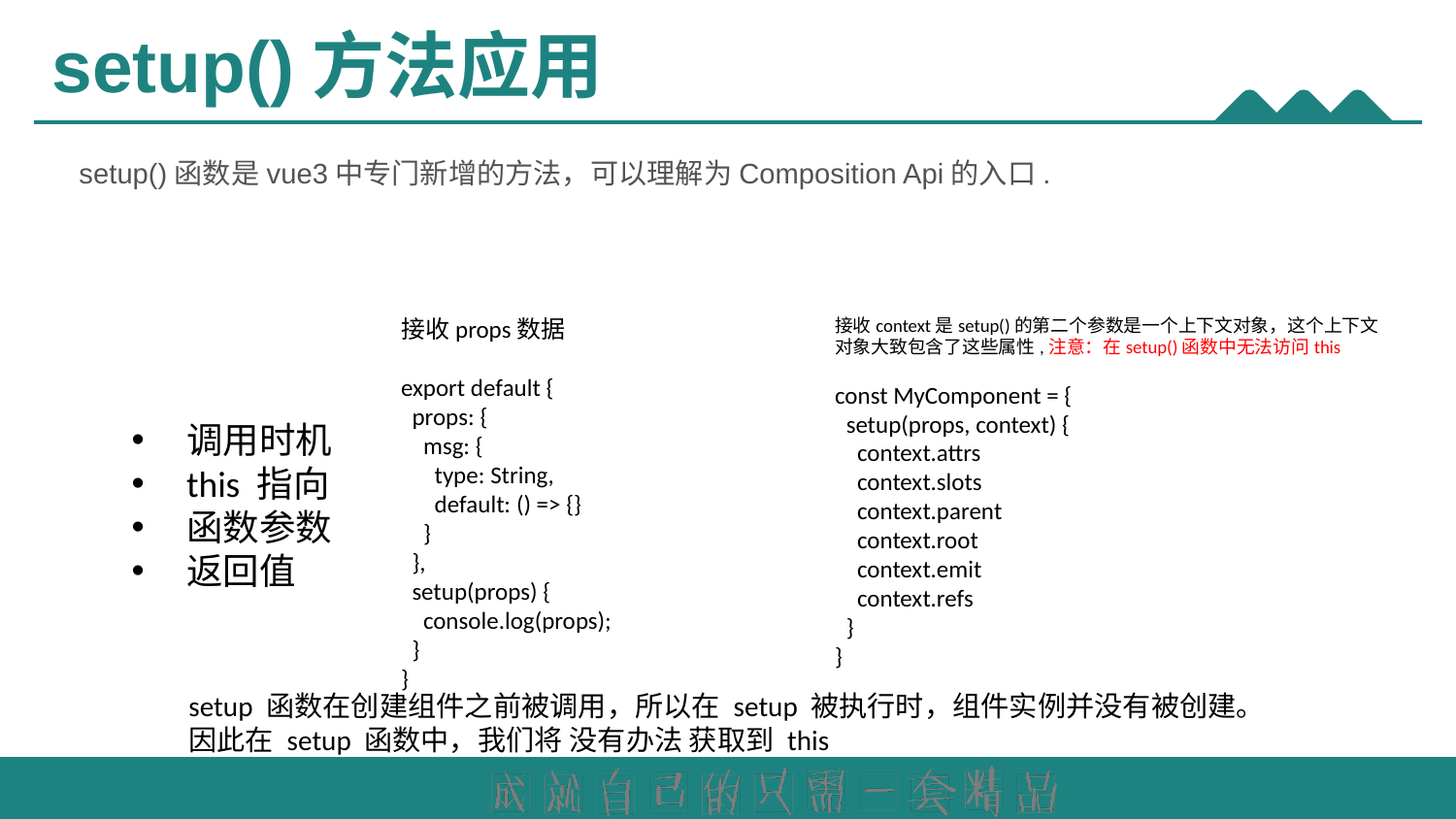

# setup()方法应用
setup()函数是vue3中专门新增的方法，可以理解为Composition Api的入口.

接收props数据

export default {
  props: {
    msg: {
      type: String,
      default: () => {}
    }
  },
  setup(props) {
    console.log(props);
  }
}
接收context是setup()的第二个参数是一个上下文对象，这个上下文对象大致包含了这些属性,注意：在setup()函数中无法访问this

const MyComponent = {
  setup(props, context) {
    context.attrs
    context.slots
    context.parent
    context.root
    context.emit
    context.refs
  }
}
调用时机
this 指向
函数参数
返回值
setup 函数在创建组件之前被调用，所以在 setup 被执行时，组件实例并没有被创建。
因此在 setup 函数中，我们将 没有办法 获取到 this